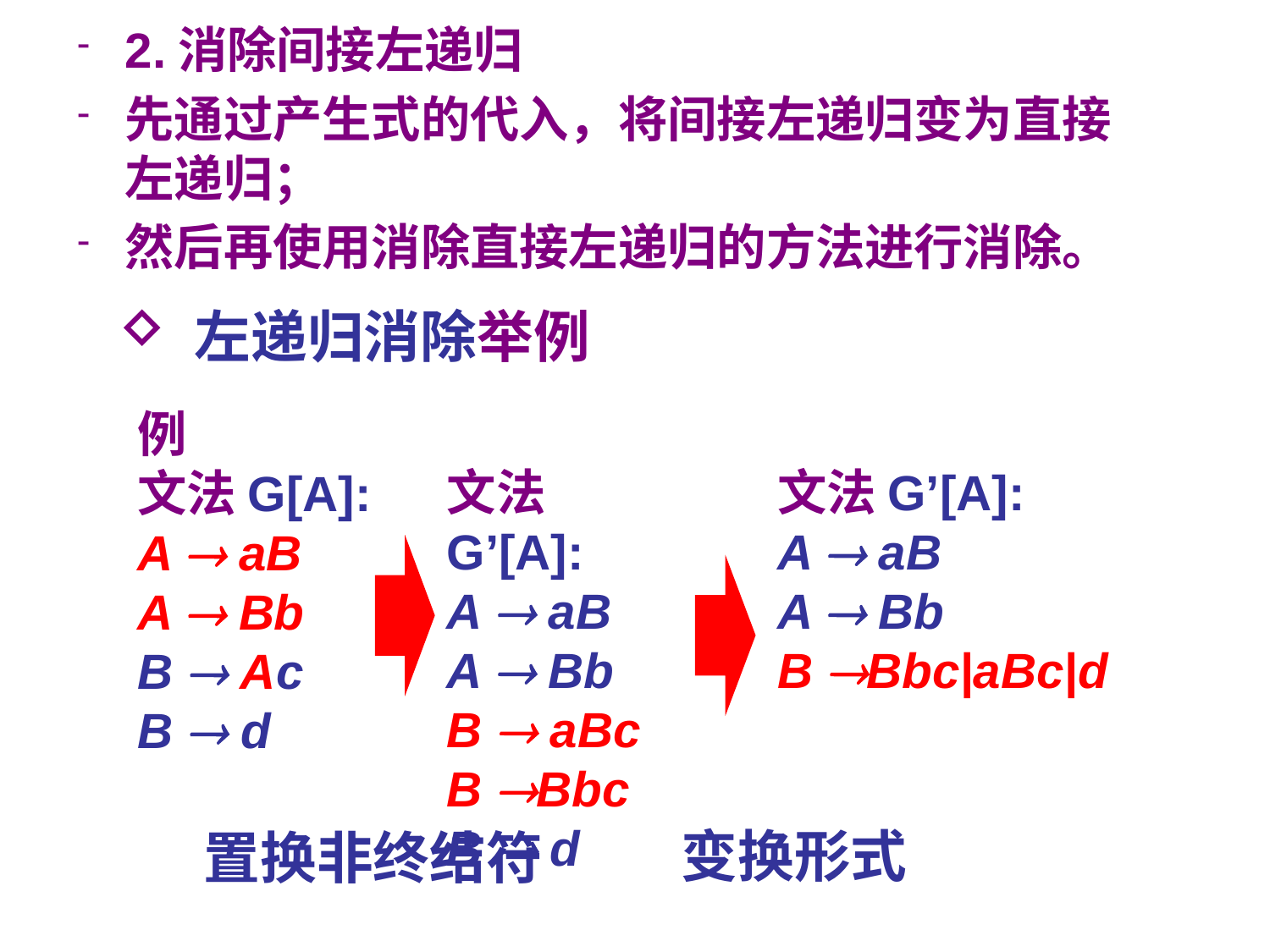

2.消除间接左递归
先通过产生式的代入，将间接左递归变为直接左递归；
然后再使用消除直接左递归的方法进行消除。
 左递归消除举例

文法G’[A]:
A → aB
A → Bb
B → aBc
B →Bbc
B → d

文法G’[A]:
A → aB
A → Bb
B →Bbc|aBc|d
例
文法G[A]:
A → aB
A → Bb
B → Ac
B → d

变换形式
 置换非终结符